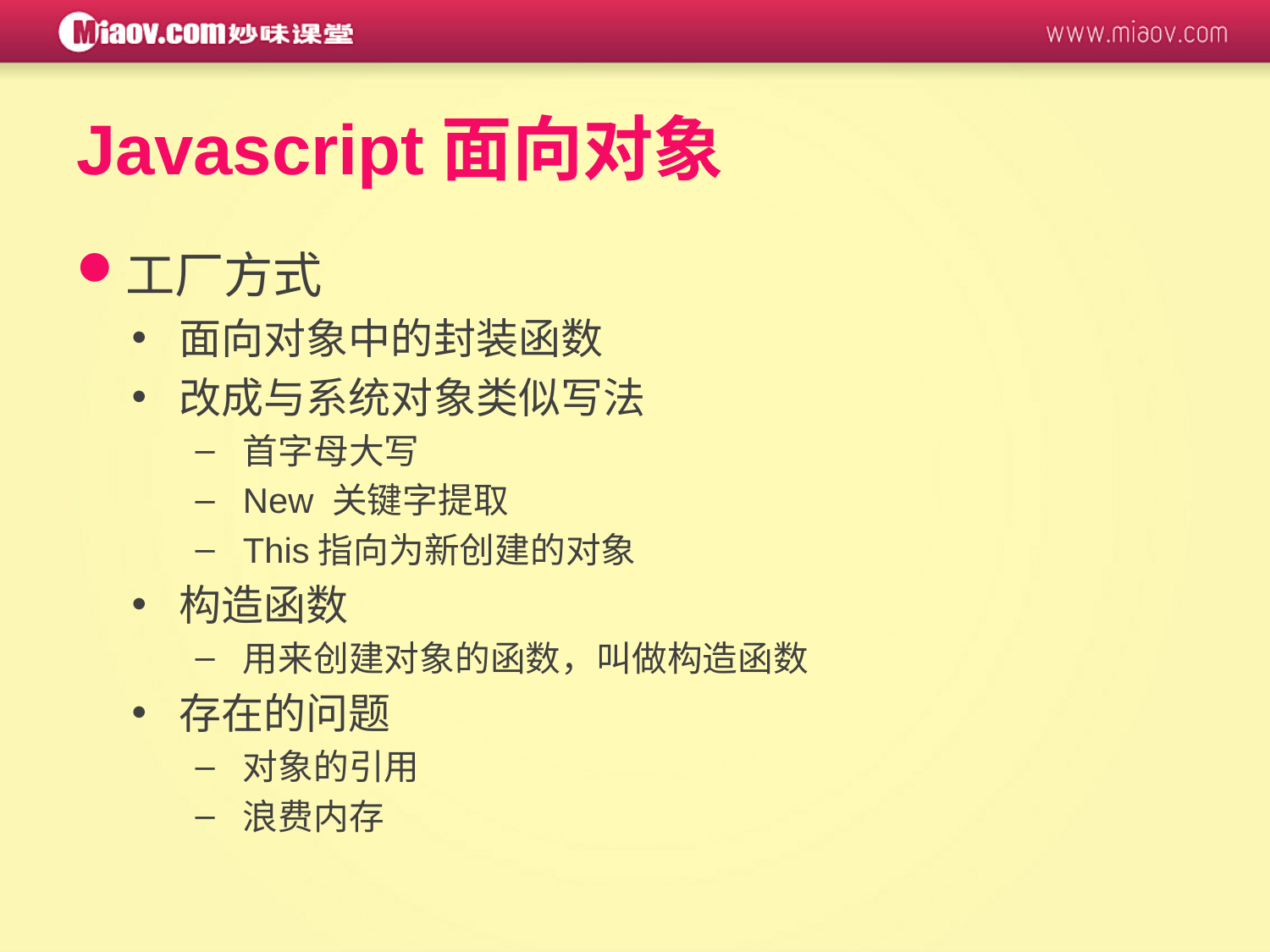

# Javascript面向对象
工厂方式
面向对象中的封装函数
改成与系统对象类似写法
首字母大写
New 关键字提取
This指向为新创建的对象
构造函数
用来创建对象的函数，叫做构造函数
存在的问题
对象的引用
浪费内存